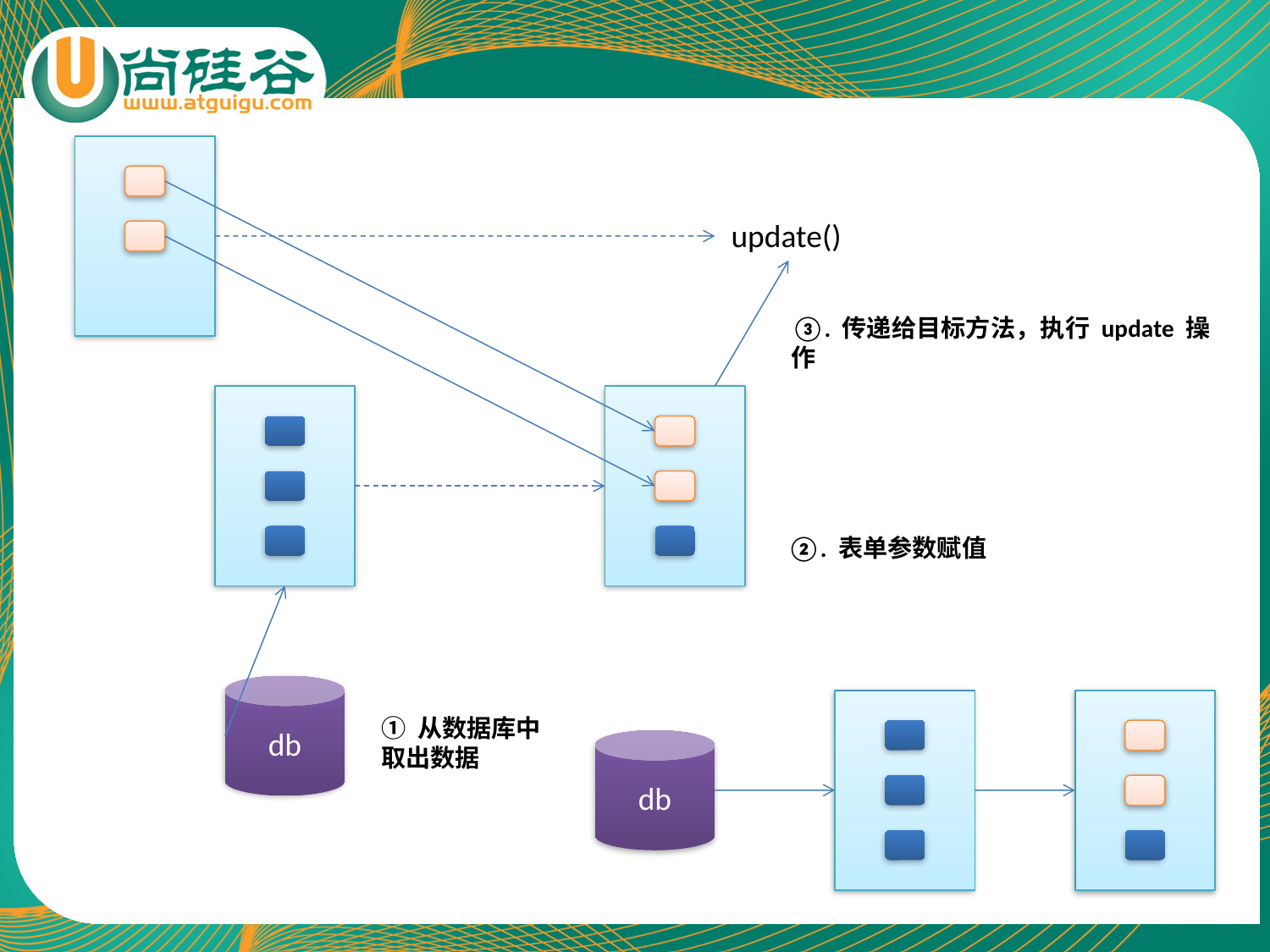

update()

③. 传递给目标方法，执行 update 操作

②. 表单参数赋值
db

① 从数据库中取出数据

db